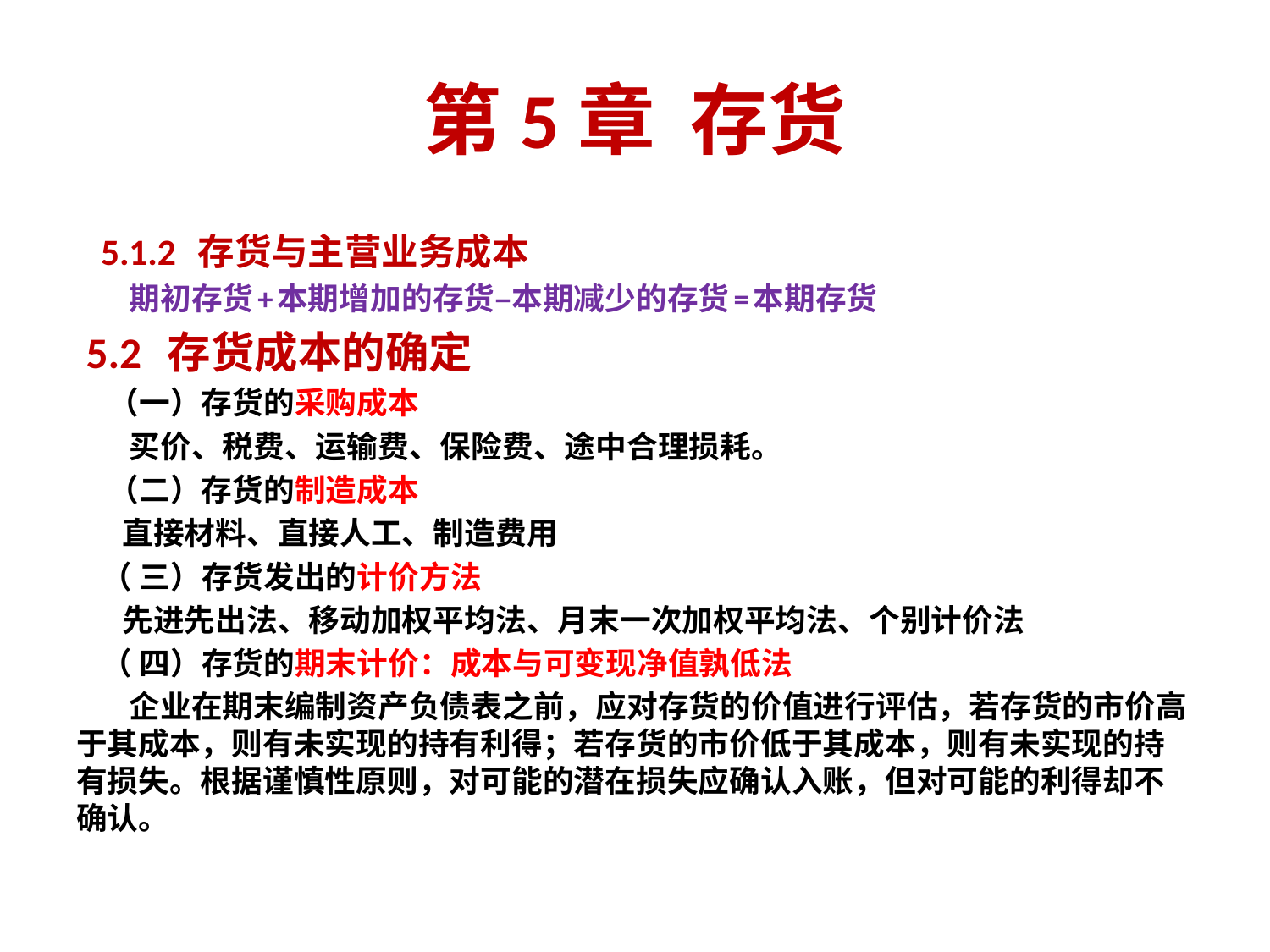

# 第5章  存货
   5.1.2  存货与主营业务成本
       期初存货+本期增加的存货–本期减少的存货=本期存货
 5.2  存货成本的确定
    （一）存货的采购成本
       买价、税费、运输费、保险费、途中合理损耗。
    （二）存货的制造成本
      直接材料、直接人工、制造费用
   （ 三）存货发出的计价方法
      先进先出法、移动加权平均法、月末一次加权平均法、个别计价法
   （ 四）存货的期末计价：成本与可变现净值孰低法
       企业在期末编制资产负债表之前，应对存货的价值进行评估，若存货的市价高于其成本，则有未实现的持有利得；若存货的市价低于其成本，则有未实现的持有损失。根据谨慎性原则，对可能的潜在损失应确认入账，但对可能的利得却不确认。